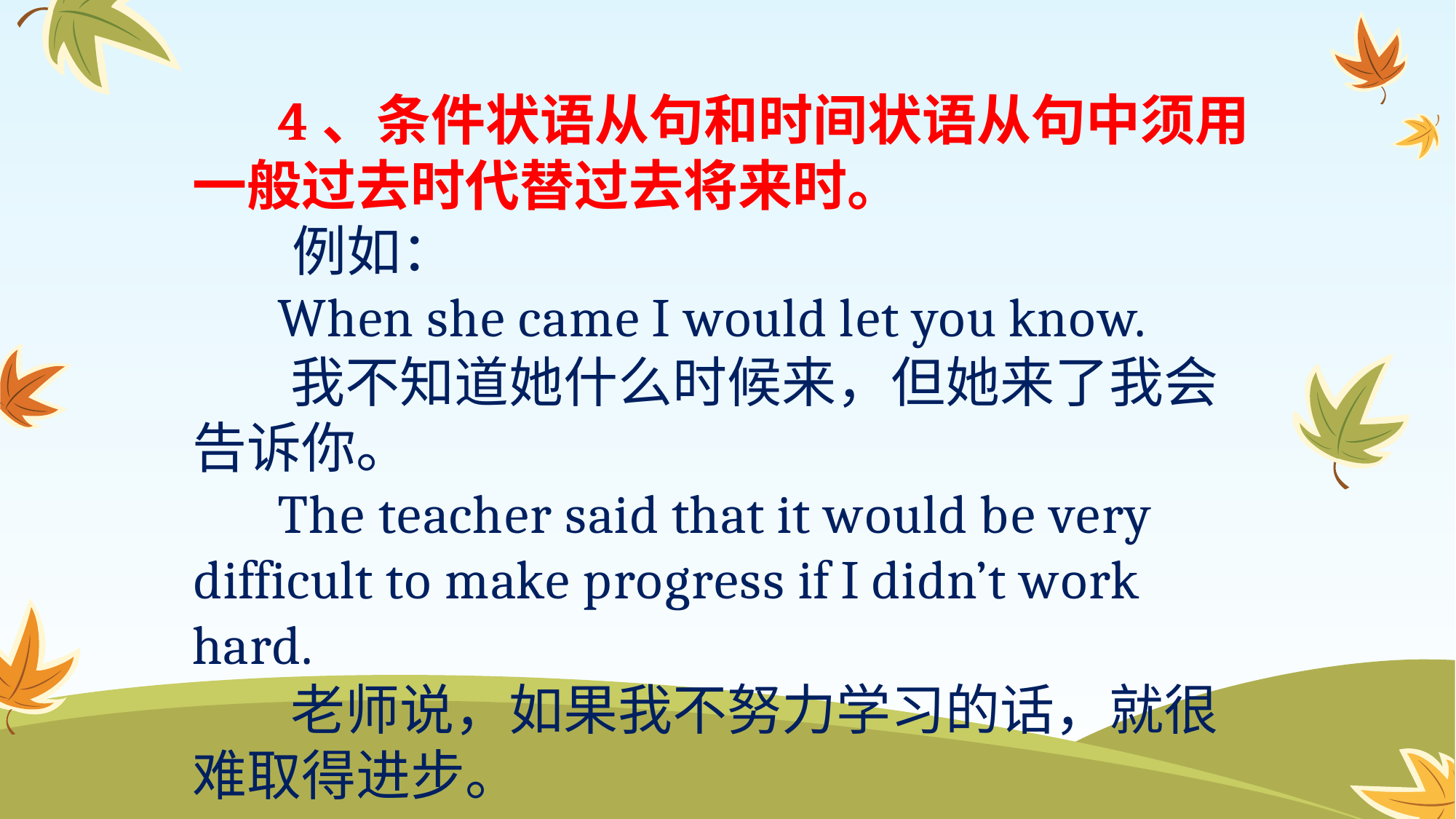

4、条件状语从句和时间状语从句中须用一般过去时代替过去将来时。
       例如：
       When she came I would let you know.
       我不知道她什么时候来，但她来了我会告诉你。
       The teacher said that it would be very difficult to make progress if I didn’t work hard.
       老师说，如果我不努力学习的话，就很难取得进步。